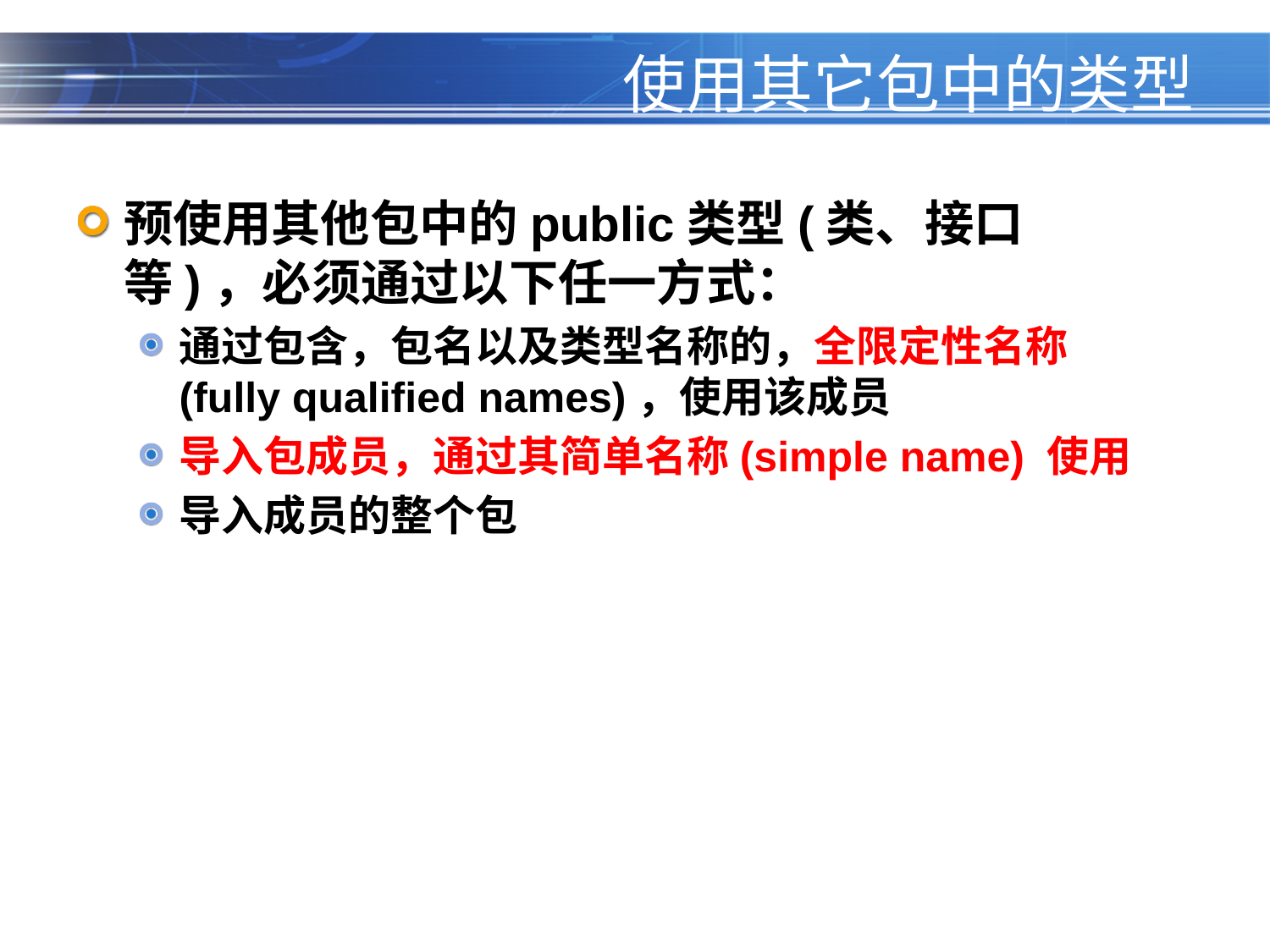

# 使用其它包中的类型
预使用其他包中的public类型(类、接口等)，必须通过以下任一方式：
通过包含，包名以及类型名称的，全限定性名称(fully qualified names)，使用该成员
导入包成员，通过其简单名称(simple name) 使用
导入成员的整个包